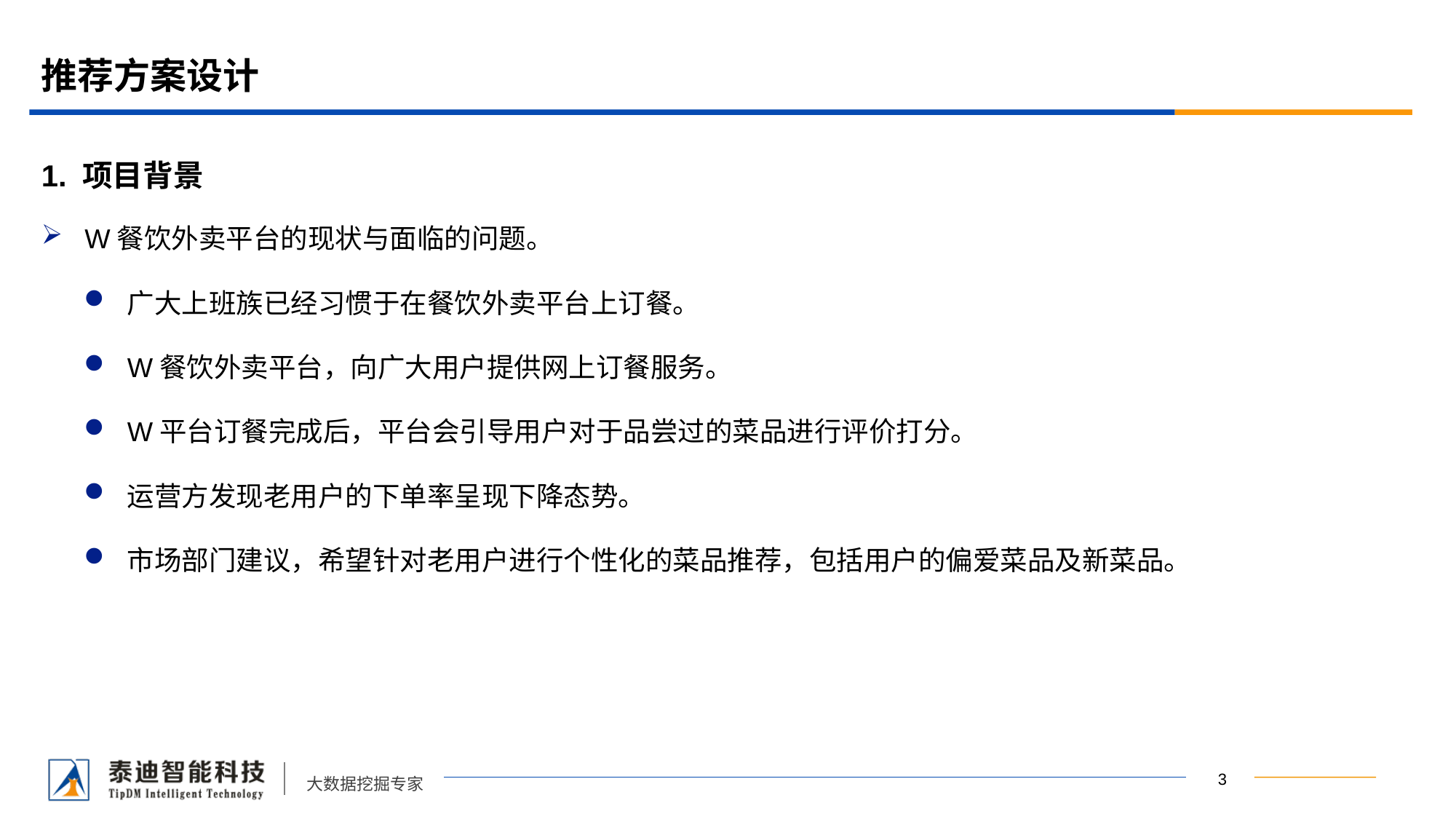

# 推荐方案设计
1. 项目背景
W餐饮外卖平台的现状与面临的问题。
广大上班族已经习惯于在餐饮外卖平台上订餐。
W餐饮外卖平台，向广大用户提供网上订餐服务。
W平台订餐完成后，平台会引导用户对于品尝过的菜品进行评价打分。
运营方发现老用户的下单率呈现下降态势。
市场部门建议，希望针对老用户进行个性化的菜品推荐，包括用户的偏爱菜品及新菜品。